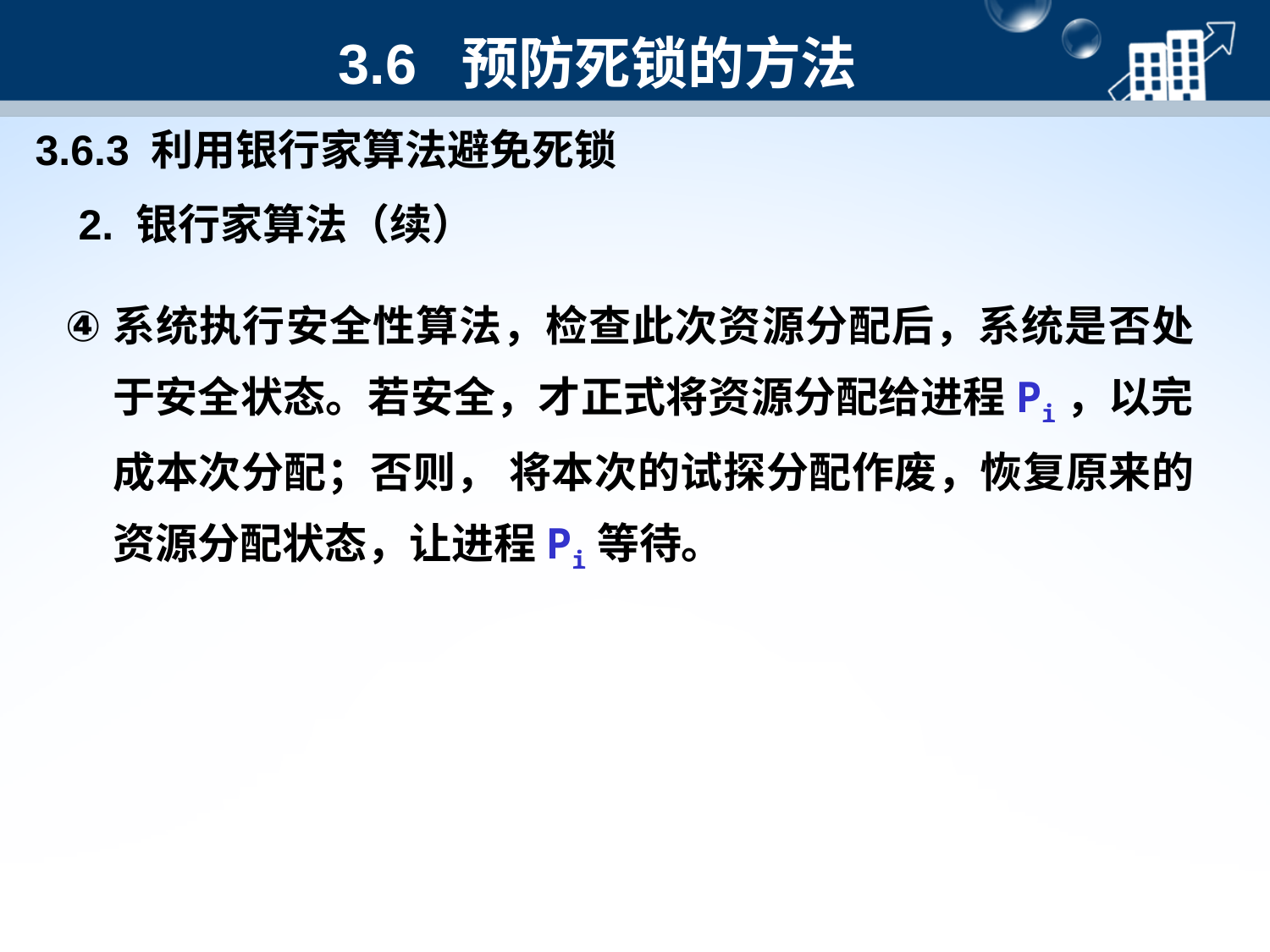

3.6  预防死锁的方法
3.6.3 利用银行家算法避免死锁
 2. 银行家算法（续）
系统执行安全性算法，检查此次资源分配后，系统是否处于安全状态。若安全，才正式将资源分配给进程Pi，以完成本次分配；否则， 将本次的试探分配作废，恢复原来的资源分配状态，让进程Pi等待。